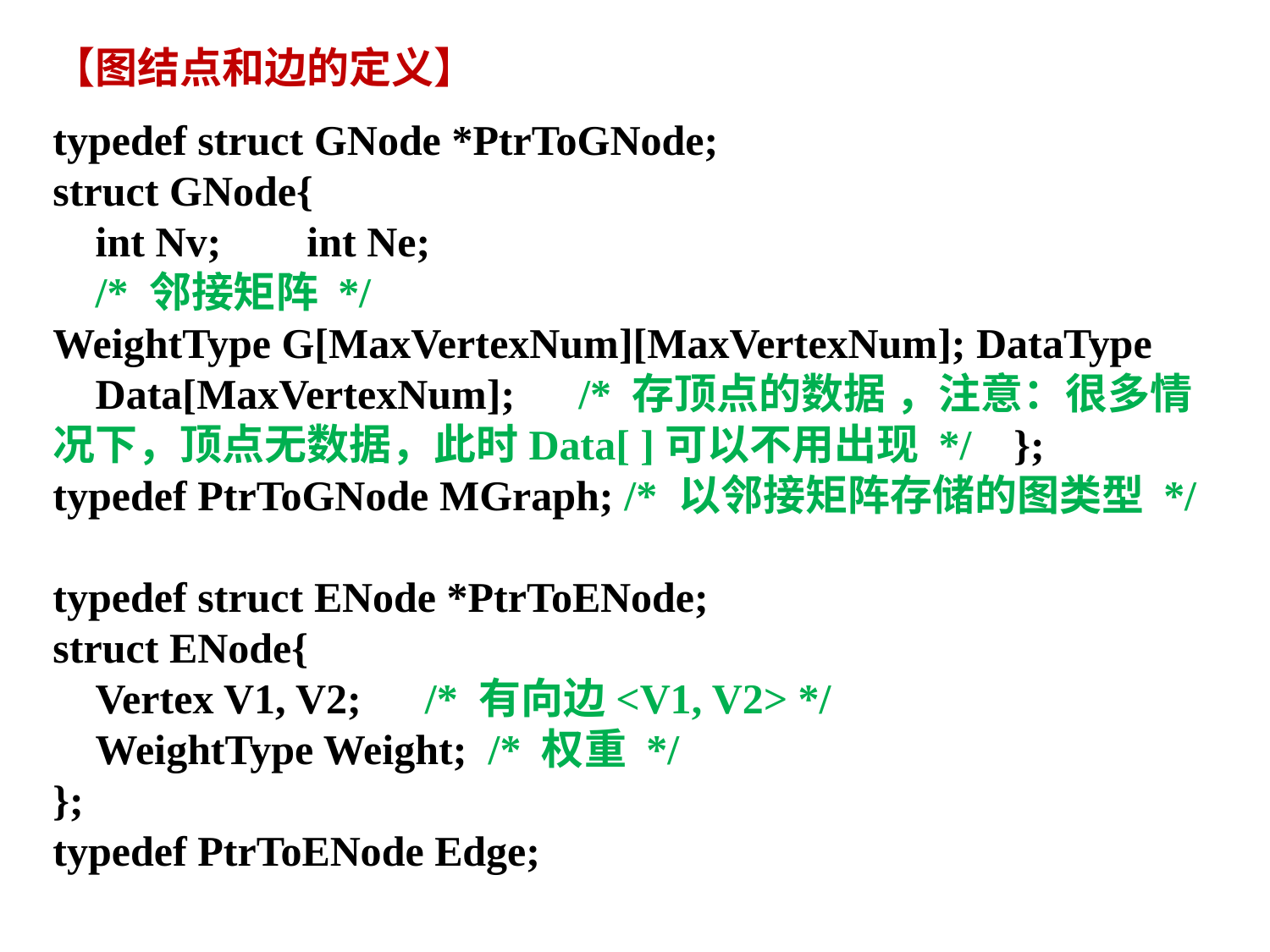

【图结点和边的定义】
typedef struct GNode *PtrToGNode;
struct GNode{
    int Nv; 	int Ne;
    /* 邻接矩阵 */
WeightType G[MaxVertexNum][MaxVertexNum]; DataType
    Data[MaxVertexNum];      /* 存顶点的数据 ，注意：很多情况下，顶点无数据，此时Data[ ]可以不用出现 */    };
typedef PtrToGNode MGraph; /* 以邻接矩阵存储的图类型 */

typedef struct ENode *PtrToENode;
struct ENode{
    Vertex V1, V2;      /* 有向边<V1, V2> */
    WeightType Weight;  /* 权重 */
};
typedef PtrToENode Edge;